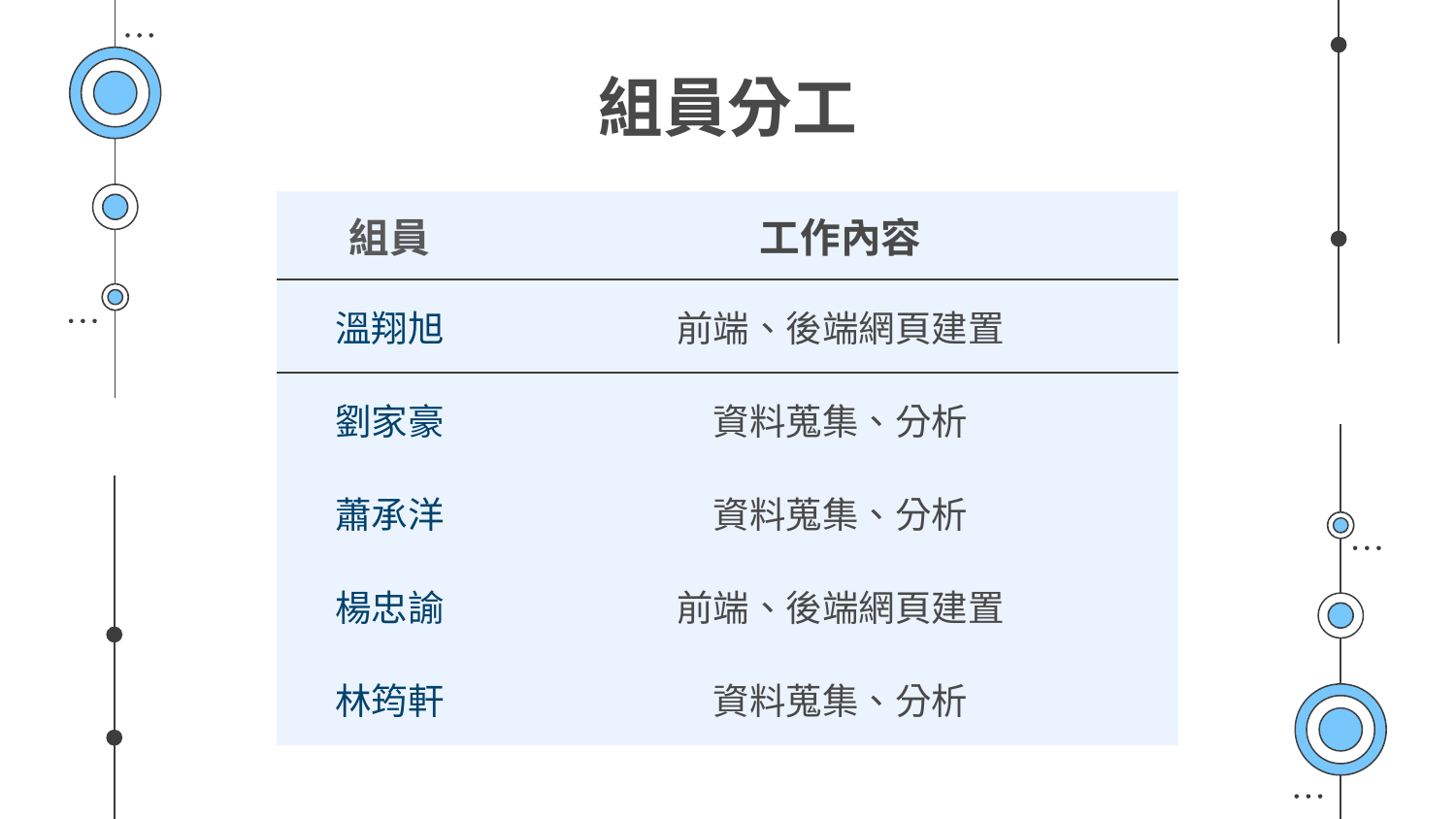

# 組員分工
| 組員 | 工作內容 |
| --- | --- |
| 溫翔旭 | 前端、後端網頁建置 |
| 劉家豪 | 資料蒐集、分析 |
| 蕭承洋 | 資料蒐集、分析 |
| 楊忠諭 | 前端、後端網頁建置 |
| 林筠軒 | 資料蒐集、分析 |